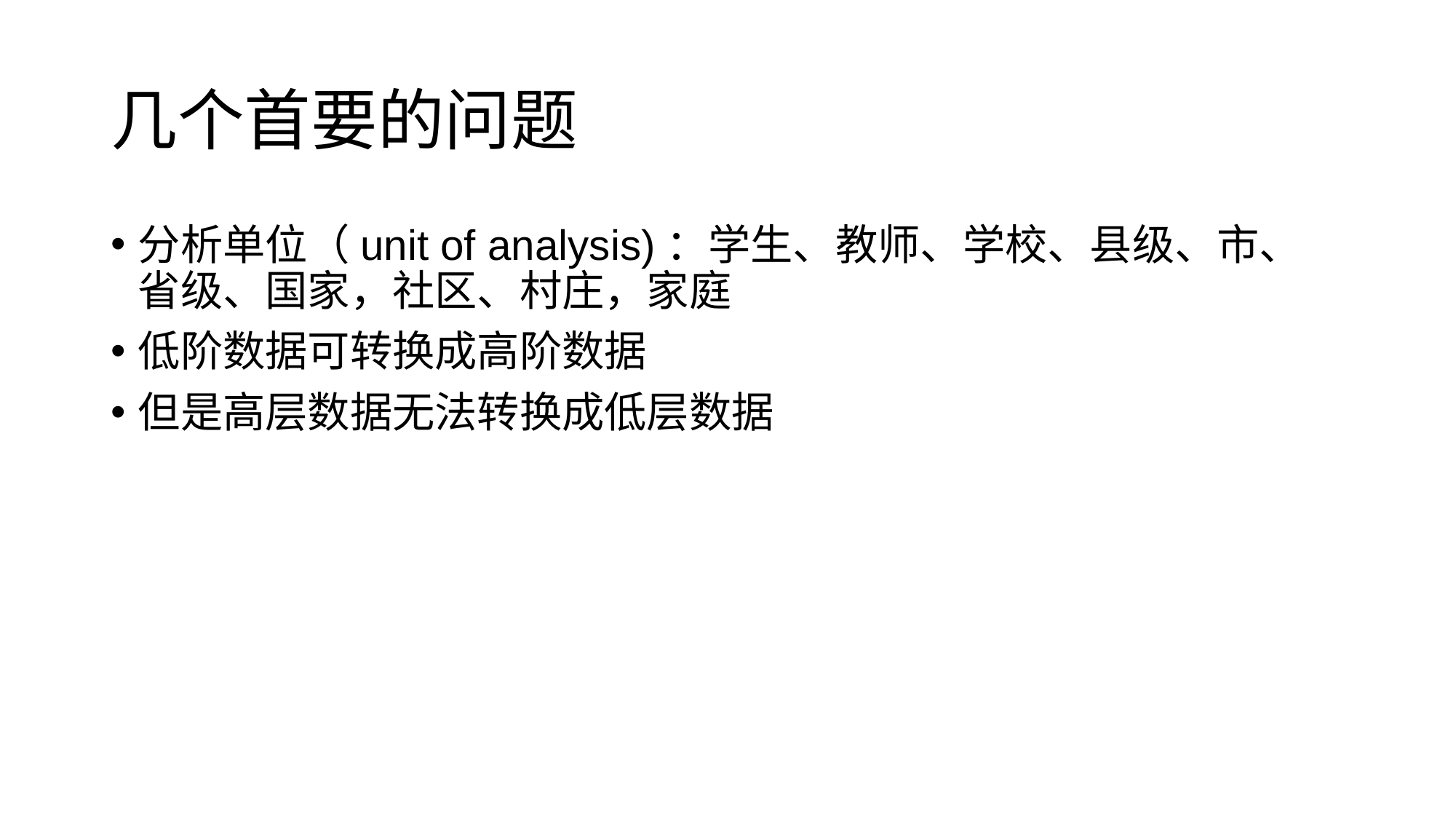

# 几个首要的问题
分析单位（unit of analysis)：学生、教师、学校、县级、市、省级、国家，社区、村庄，家庭
低阶数据可转换成高阶数据
但是高层数据无法转换成低层数据